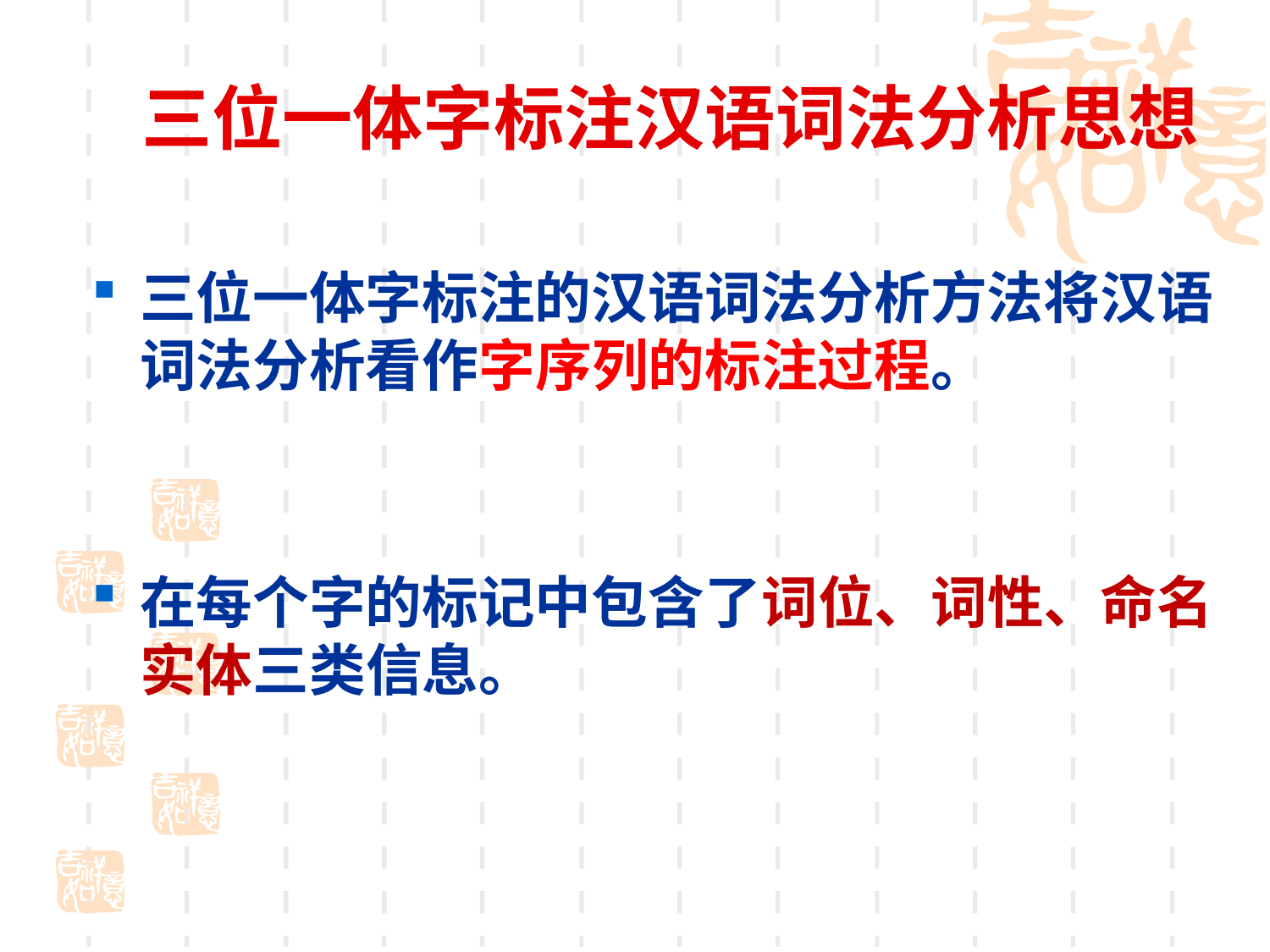

# 三位一体字标注汉语词法分析思想
三位一体字标注的汉语词法分析方法将汉语词法分析看作字序列的标注过程。

在每个字的标记中包含了词位、词性、命名实体三类信息。